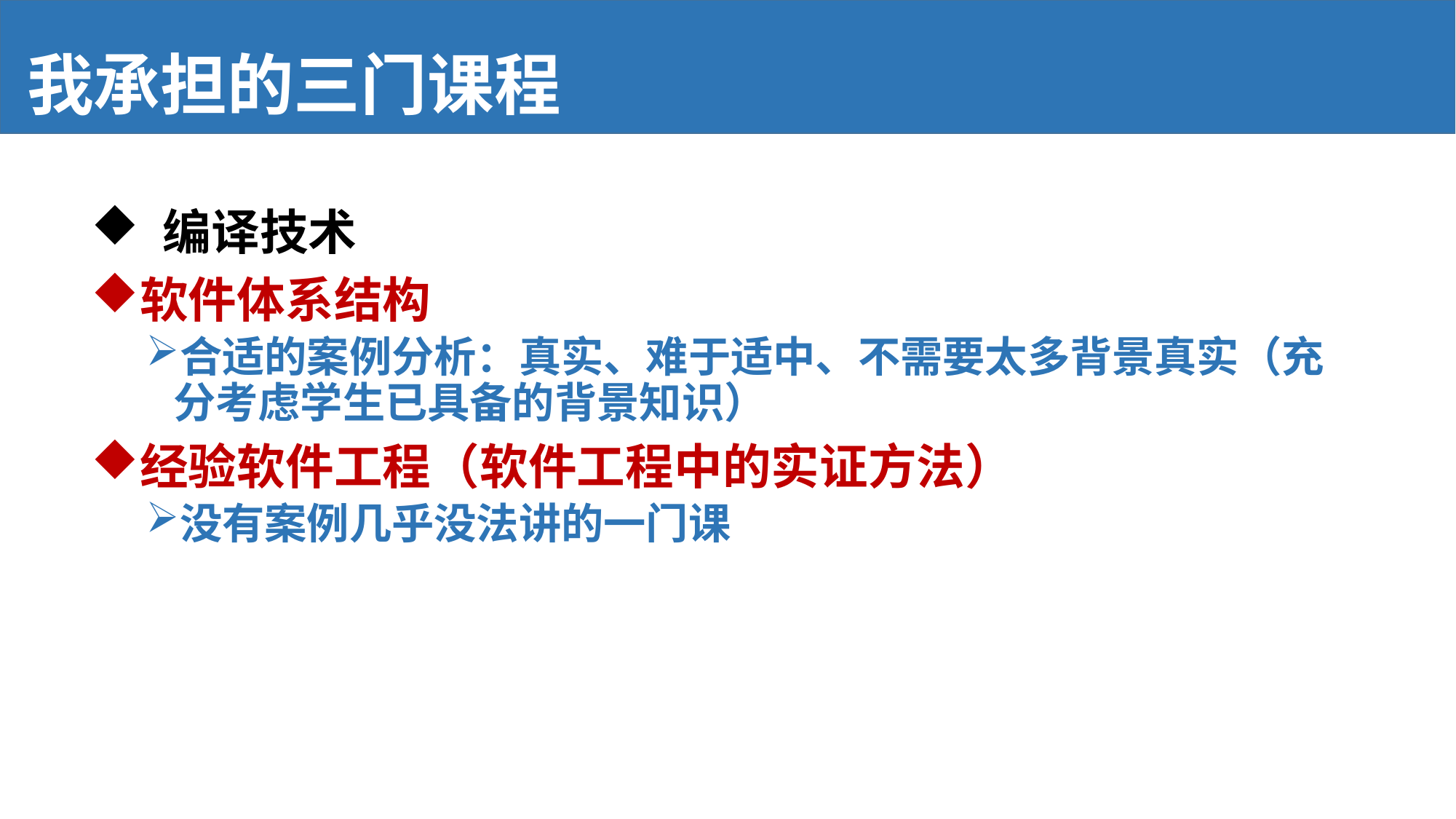

# 我承担的三门课程
 编译技术
软件体系结构
合适的案例分析：真实、难于适中、不需要太多背景真实（充分考虑学生已具备的背景知识）
经验软件工程（软件工程中的实证方法）
没有案例几乎没法讲的一门课